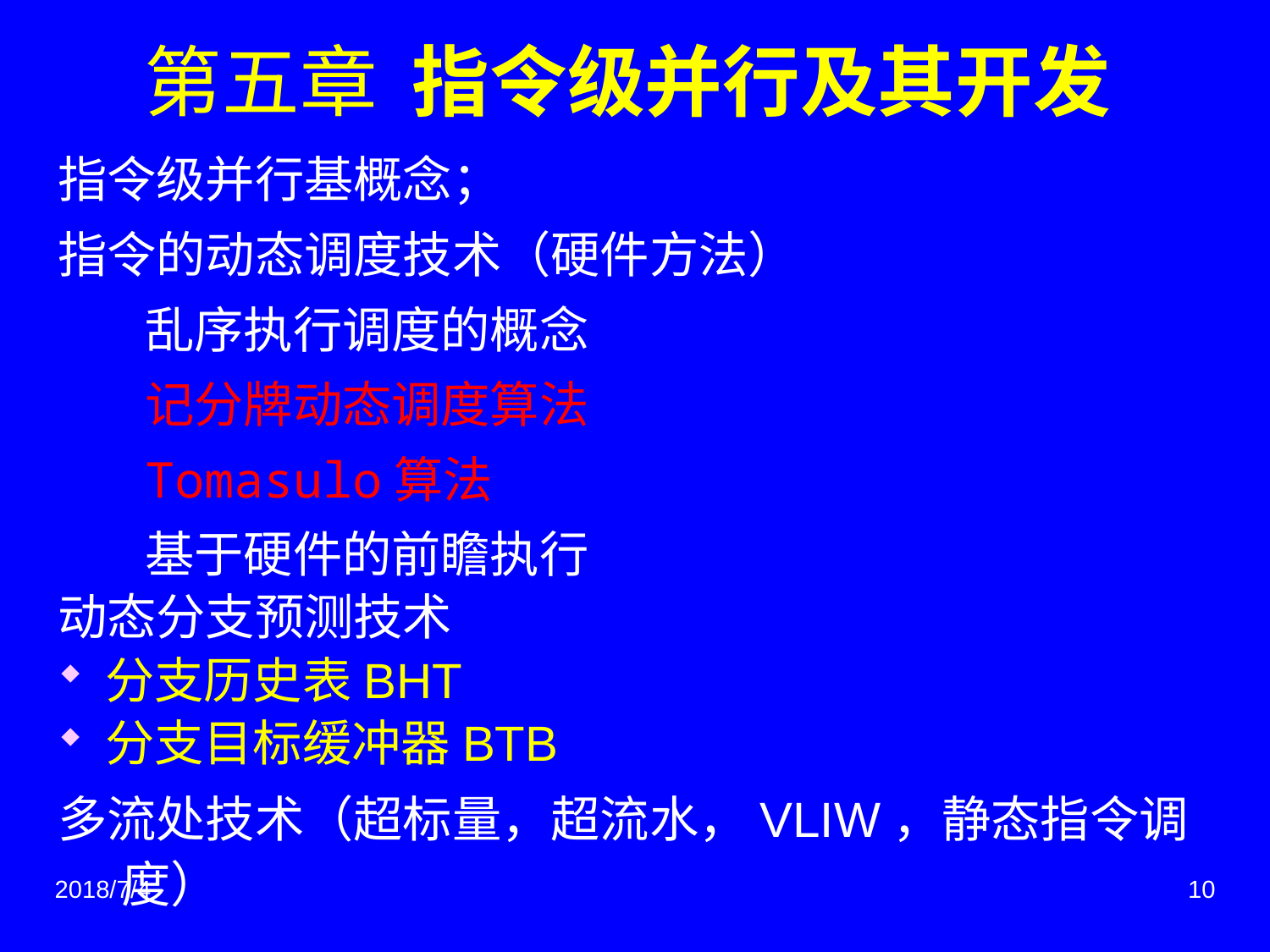

# 第五章  指令级并行及其开发
指令级并行基概念；
指令的动态调度技术（硬件方法）
乱序执行调度的概念
记分牌动态调度算法
Tomasulo算法
基于硬件的前瞻执行
动态分支预测技术
分支历史表BHT
分支目标缓冲器BTB
多流处技术（超标量，超流水，VLIW，静态指令调度）

2018/7/4
10